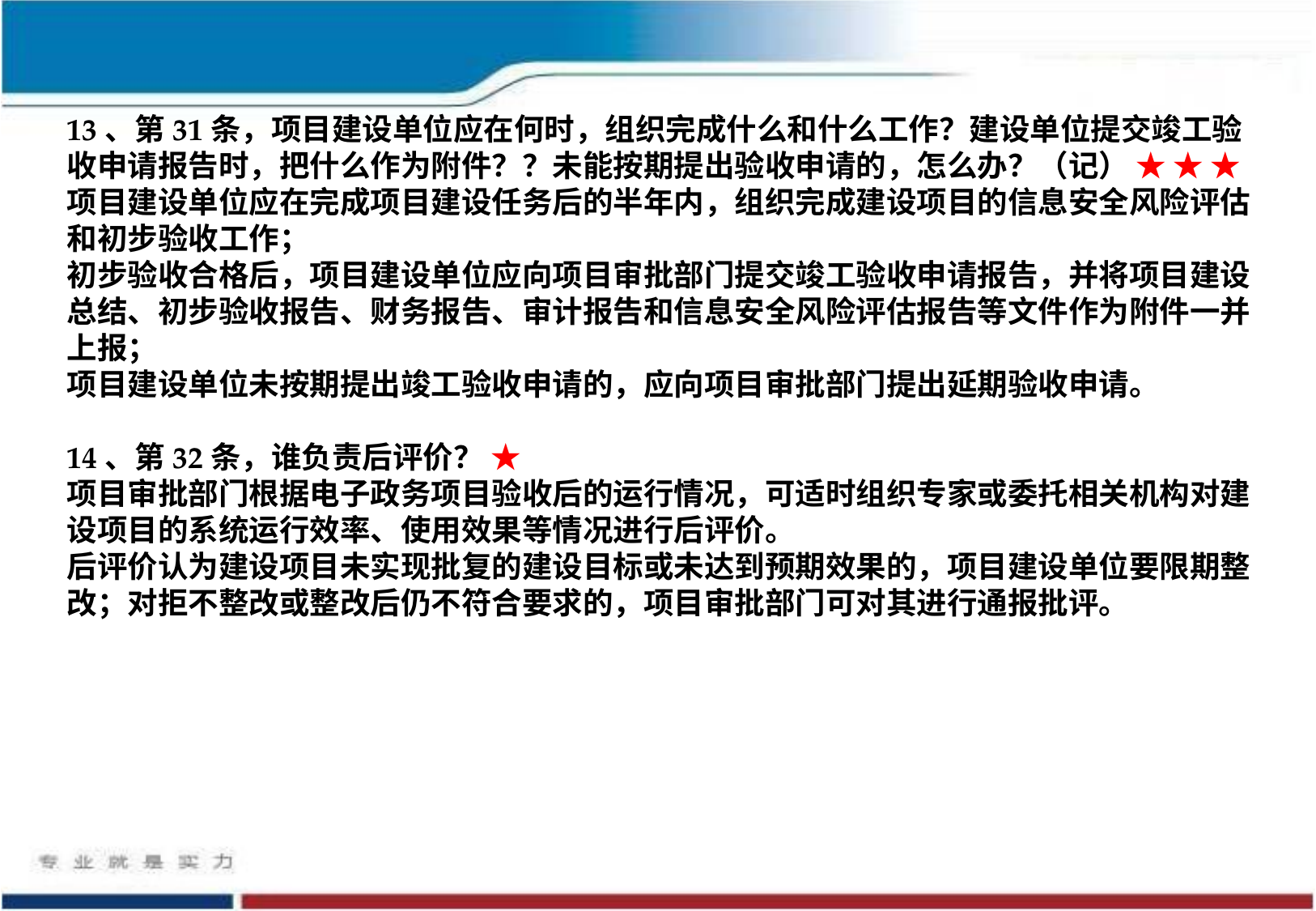

13、第31条，项目建设单位应在何时，组织完成什么和什么工作？建设单位提交竣工验收申请报告时，把什么作为附件？？未能按期提出验收申请的，怎么办？（记） ★ ★ ★
项目建设单位应在完成项目建设任务后的半年内，组织完成建设项目的信息安全风险评估和初步验收工作；
初步验收合格后，项目建设单位应向项目审批部门提交竣工验收申请报告，并将项目建设总结、初步验收报告、财务报告、审计报告和信息安全风险评估报告等文件作为附件一并上报；
项目建设单位未按期提出竣工验收申请的，应向项目审批部门提出延期验收申请。

14、第32条，谁负责后评价？ ★
项目审批部门根据电子政务项目验收后的运行情况，可适时组织专家或委托相关机构对建设项目的系统运行效率、使用效果等情况进行后评价。
后评价认为建设项目未实现批复的建设目标或未达到预期效果的，项目建设单位要限期整改；对拒不整改或整改后仍不符合要求的，项目审批部门可对其进行通报批评。